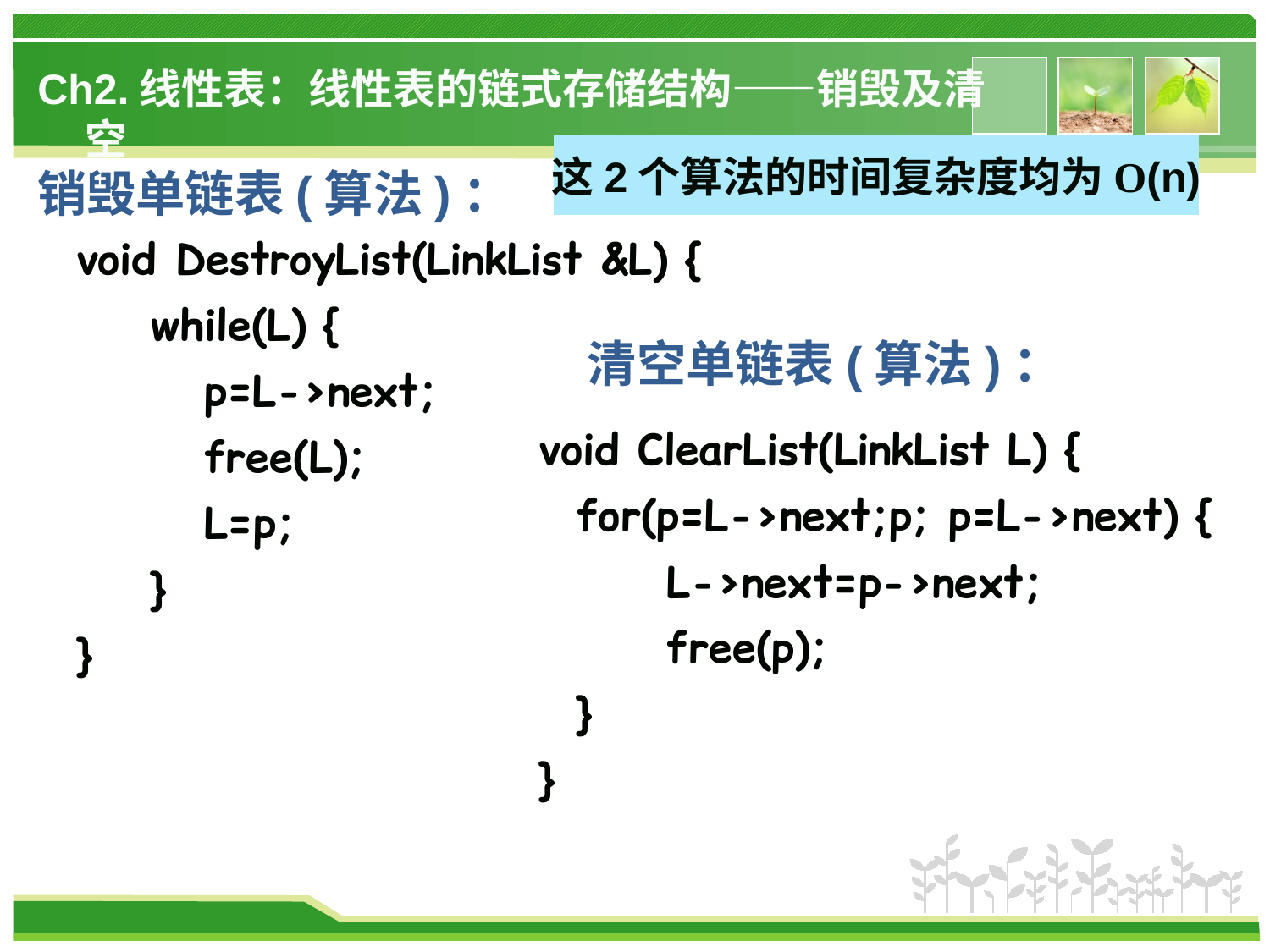

Ch2.线性表：线性表的链式存储结构——销毁及清空
这2个算法的时间复杂度均为O(n)
销毁单链表(算法)：
void DestroyList(LinkList &L) {
    while(L) {
	p=L->next;
	free(L);
	L=p;
    }
}
清空单链表(算法)：
void ClearList(LinkList L) {
  for(p=L->next;p; p=L->next) {
	L->next=p->next;
	free(p);
  }
}